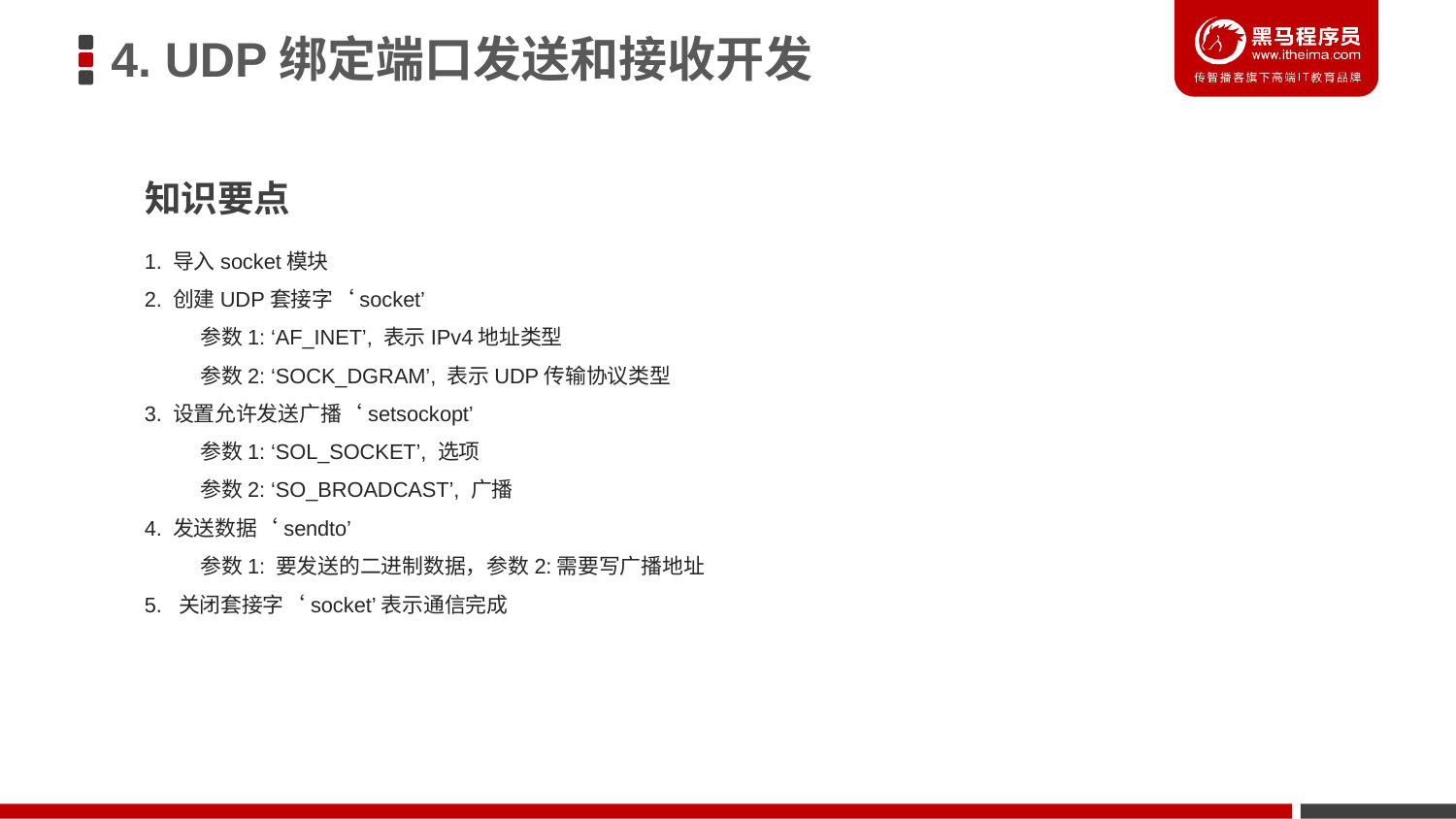

4. UDP绑定端口发送和接收开发
知识要点
1. 导入socket模块
2. 创建UDP套接字‘socket’
           参数1: ‘AF_INET’, 表示IPv4地址类型
           参数2: ‘SOCK_DGRAM’, 表示UDP传输协议类型
3. 设置允许发送广播‘setsockopt’
           参数1: ‘SOL_SOCKET’, 选项
           参数2: ‘SO_BROADCAST’, 广播
4. 发送数据‘sendto’
           参数1: 要发送的二进制数据，参数2:需要写广播地址
5.  关闭套接字‘socket’表示通信完成